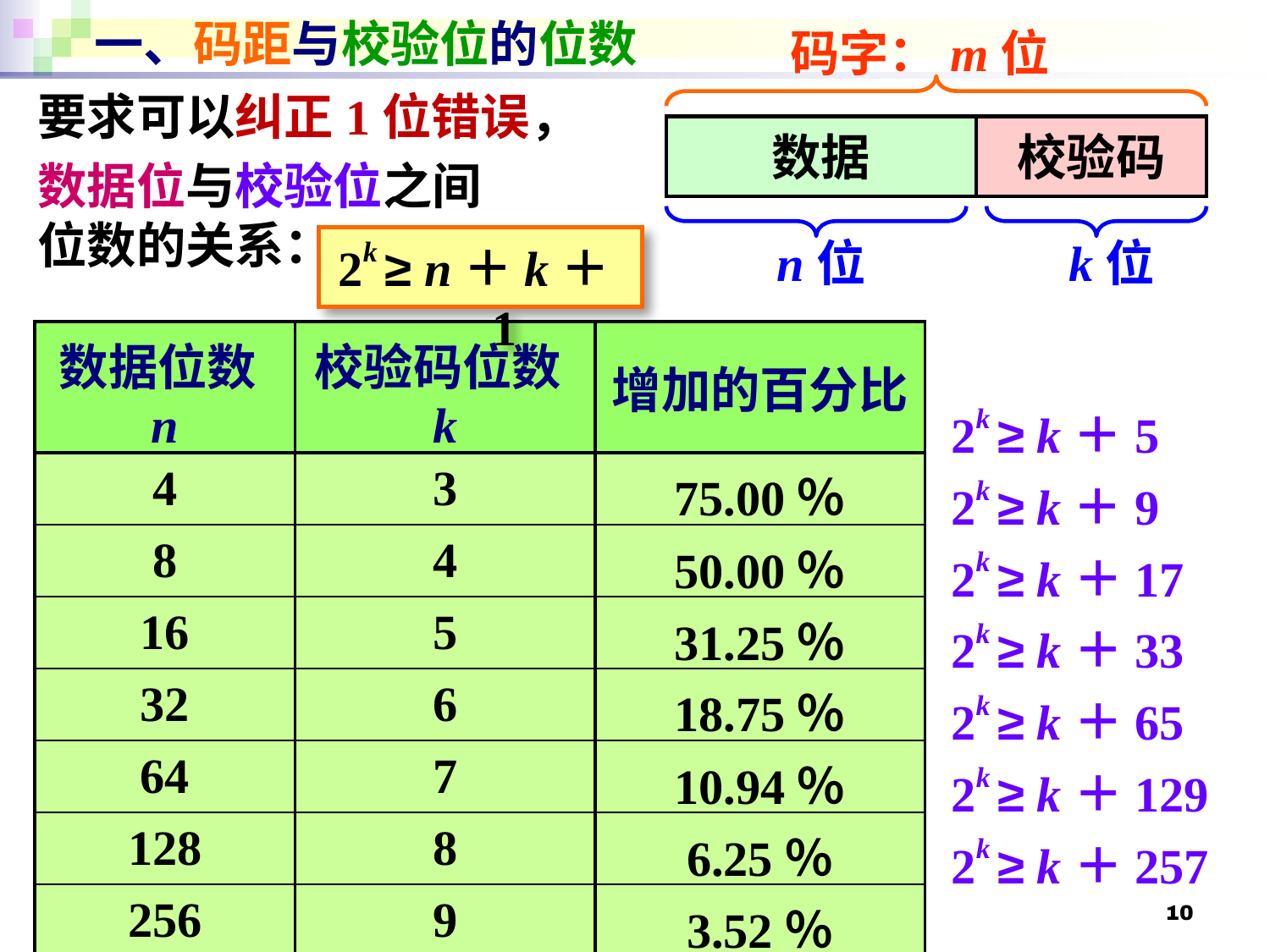

# 一、码距与校验位的位数
码字：m位

要求可以纠正1位错误，
数据位与校验位之间
位数的关系：

数据
校验码
n位
k位
2k ≥ n＋k＋1
| 数据位数n | 校验码位数k | 增加的百分比 |
| --- | --- | --- |
| 4 | 3 | 75.00％ |
| 8 | 4 | 50.00％ |
| 16 | 5 | 31.25％ |
| 32 | 6 | 18.75％ |
| 64 | 7 | 10.94％ |
| 128 | 8 | 6.25％ |
| 256 | 9 | 3.52％ |
2k ≥ k＋5
2k ≥ k＋9
2k ≥ k＋17
2k ≥ k＋33
2k ≥ k＋65
2k ≥ k＋129
2k ≥ k＋257
10